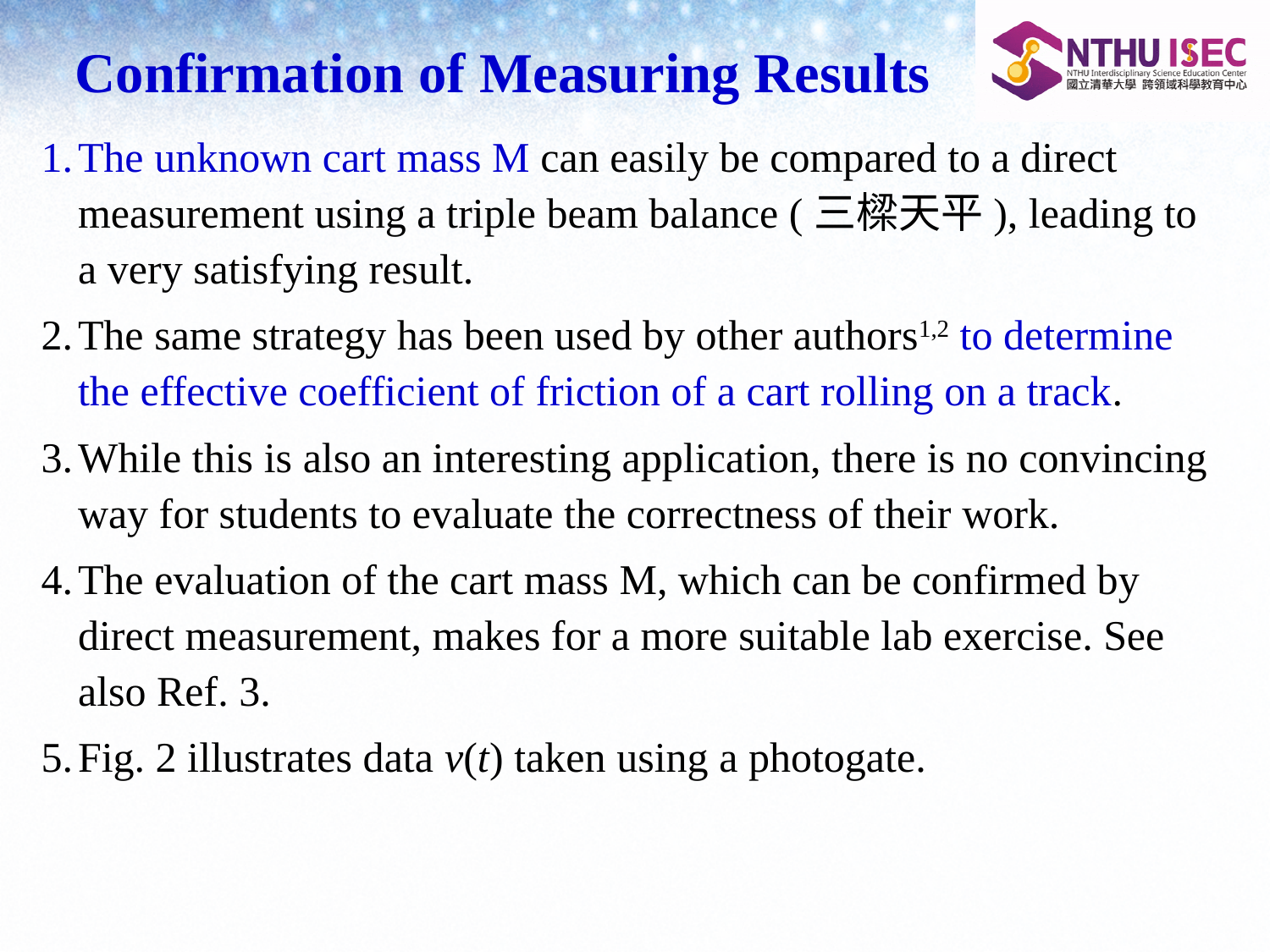

# Confirmation of Measuring Results
The unknown cart mass M can easily be compared to a direct measurement using a triple beam balance (三樑天平), leading to a very satisfying result.
The same strategy has been used by other authors1,2 to determine the effective coefficient of friction of a cart rolling on a track.
While this is also an interesting application, there is no convincing way for students to evaluate the correctness of their work.
The evaluation of the cart mass M, which can be confirmed by direct measurement, makes for a more suitable lab exercise. See also Ref. 3.
Fig. 2 illustrates data v(t) taken using a photogate.